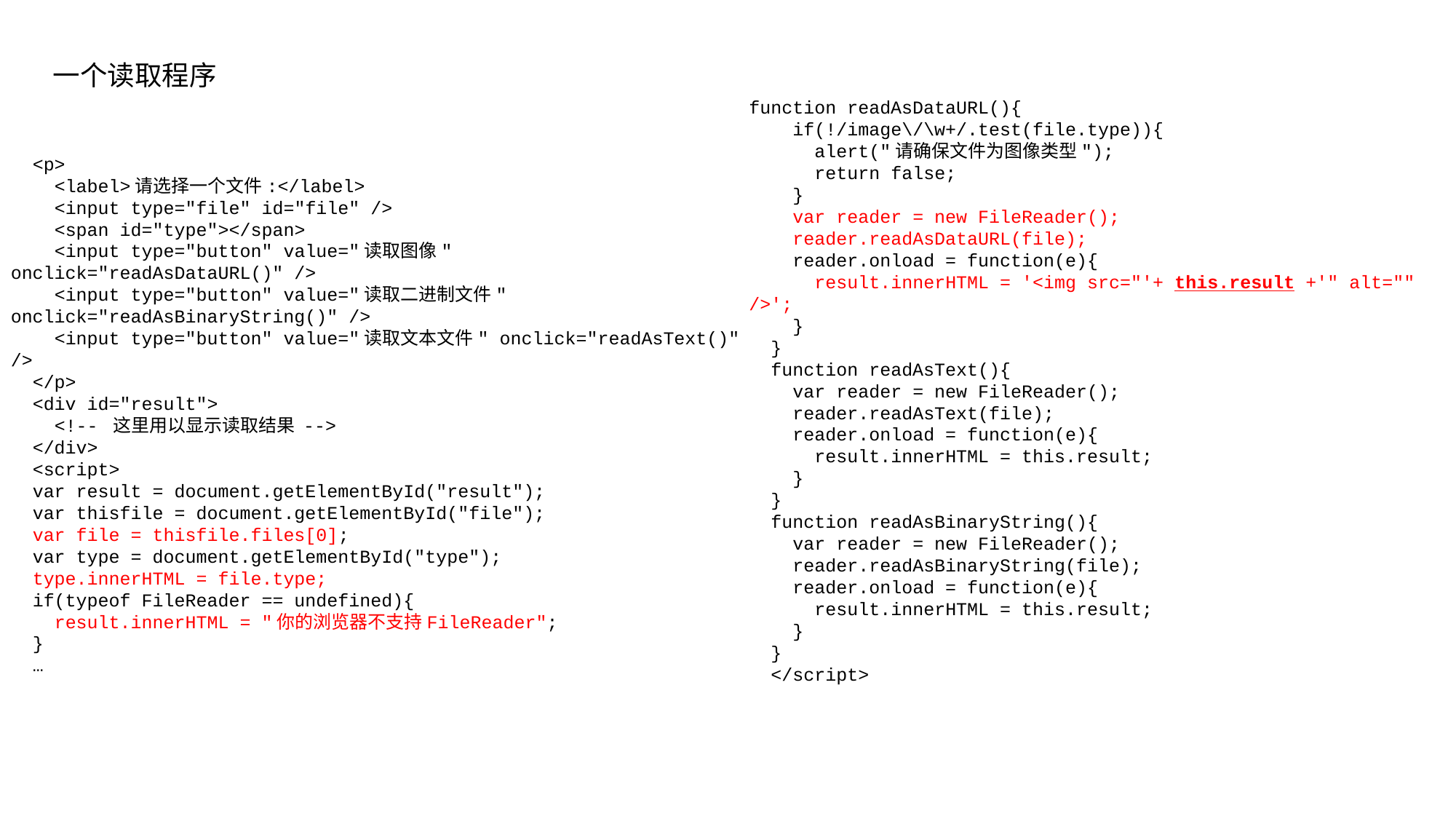

一个读取程序
function readAsDataURL(){
    if(!/image\/\w+/.test(file.type)){
      alert("请确保文件为图像类型");
      return false;
    }
    var reader = new FileReader();
    reader.readAsDataURL(file);
    reader.onload = function(e){
      result.innerHTML = '<img src="'+ this.result +'" alt="" />';
    }
  }
  function readAsText(){
    var reader = new FileReader();
    reader.readAsText(file);
    reader.onload = function(e){
      result.innerHTML = this.result;
    }
  }
  function readAsBinaryString(){
    var reader = new FileReader();
    reader.readAsBinaryString(file);
    reader.onload = function(e){
      result.innerHTML = this.result;
    }
  }
  </script>
  <p>
    <label>请选择一个文件:</label>
    <input type="file" id="file" />
    <span id="type"></span>
    <input type="button" value="读取图像" onclick="readAsDataURL()" />
    <input type="button" value="读取二进制文件" onclick="readAsBinaryString()" />
    <input type="button" value="读取文本文件" onclick="readAsText()" />
  </p>
  <div id="result">
    <!-- 这里用以显示读取结果 -->
  </div>
  <script>
  var result = document.getElementById("result");
  var thisfile = document.getElementById("file");
  var file = thisfile.files[0];
  var type = document.getElementById("type");
  type.innerHTML = file.type;
  if(typeof FileReader == undefined){
    result.innerHTML = "你的浏览器不支持FileReader";
  }
  …